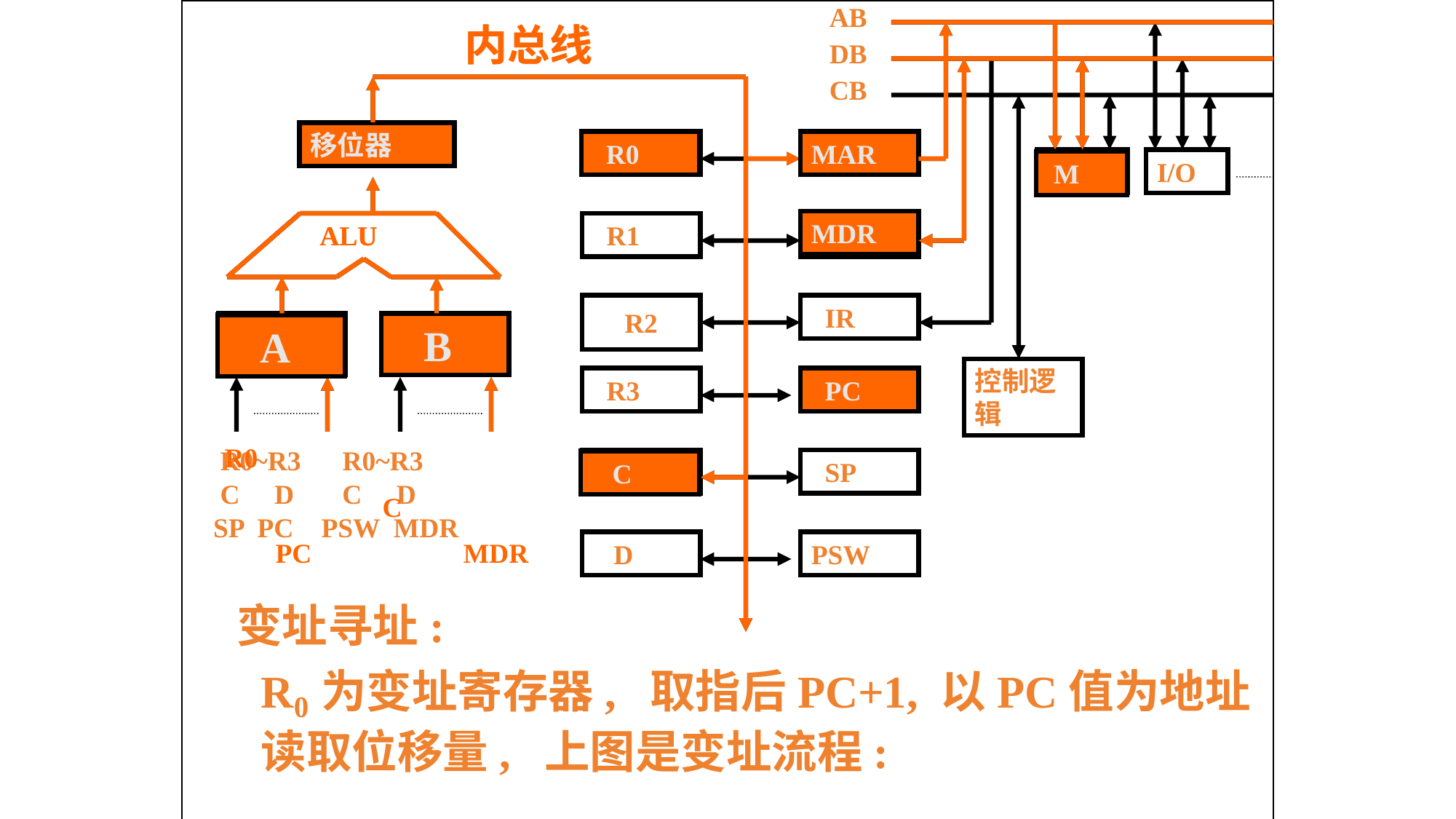

AB

内总线
内总线

DB

CB

移位器
移位器
  R0
  R0
MAR
MAR
 M
I/O
 M

MDR
ALU

ALU
  R1
MDR

R2
  IR
   A
   B
   B
   A

控制逻辑
  R3
  PC
  PC

  R0
    R0~R3      R0~R3
    C     D       C     D
   SP  PC    PSW  MDR
   C
  SP
   C

   C
  PC
MDR
   D
PSW

变址寻址:
R0为变址寄存器,  取指后PC+1, 以PC值为地址读取位移量,  上图是变址流程: